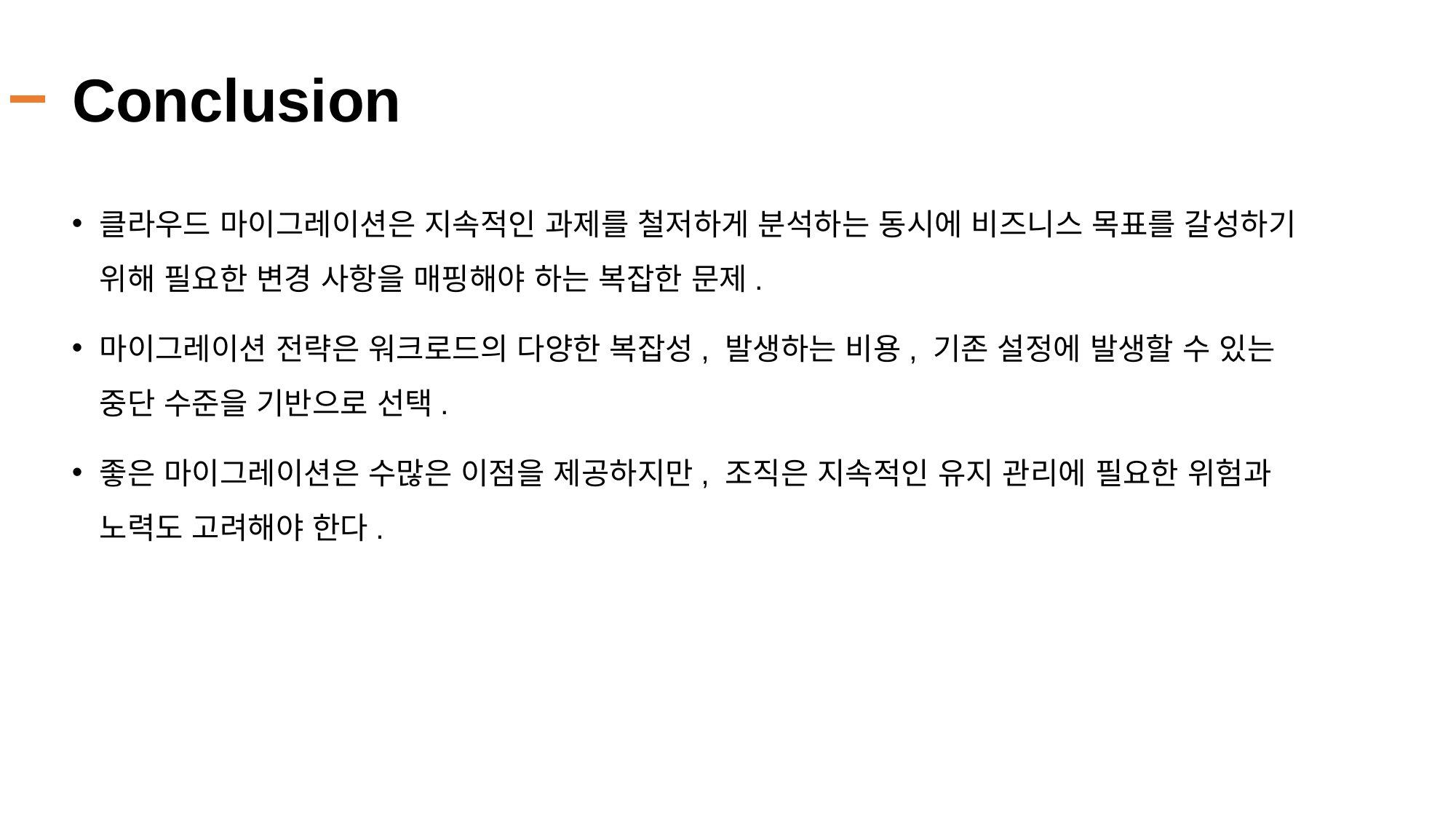

# Conclusion

클라우드 마이그레이션은 지속적인 과제를 철저하게 분석하는 동시에 비즈니스 목표를 갈성하기 위해 필요한 변경 사항을 매핑해야 하는 복잡한 문제.
마이그레이션 전략은 워크로드의 다양한 복잡성, 발생하는 비용, 기존 설정에 발생할 수 있는 중단 수준을 기반으로 선택.
좋은 마이그레이션은 수많은 이점을 제공하지만, 조직은 지속적인 유지 관리에 필요한 위험과 노력도 고려해야 한다.